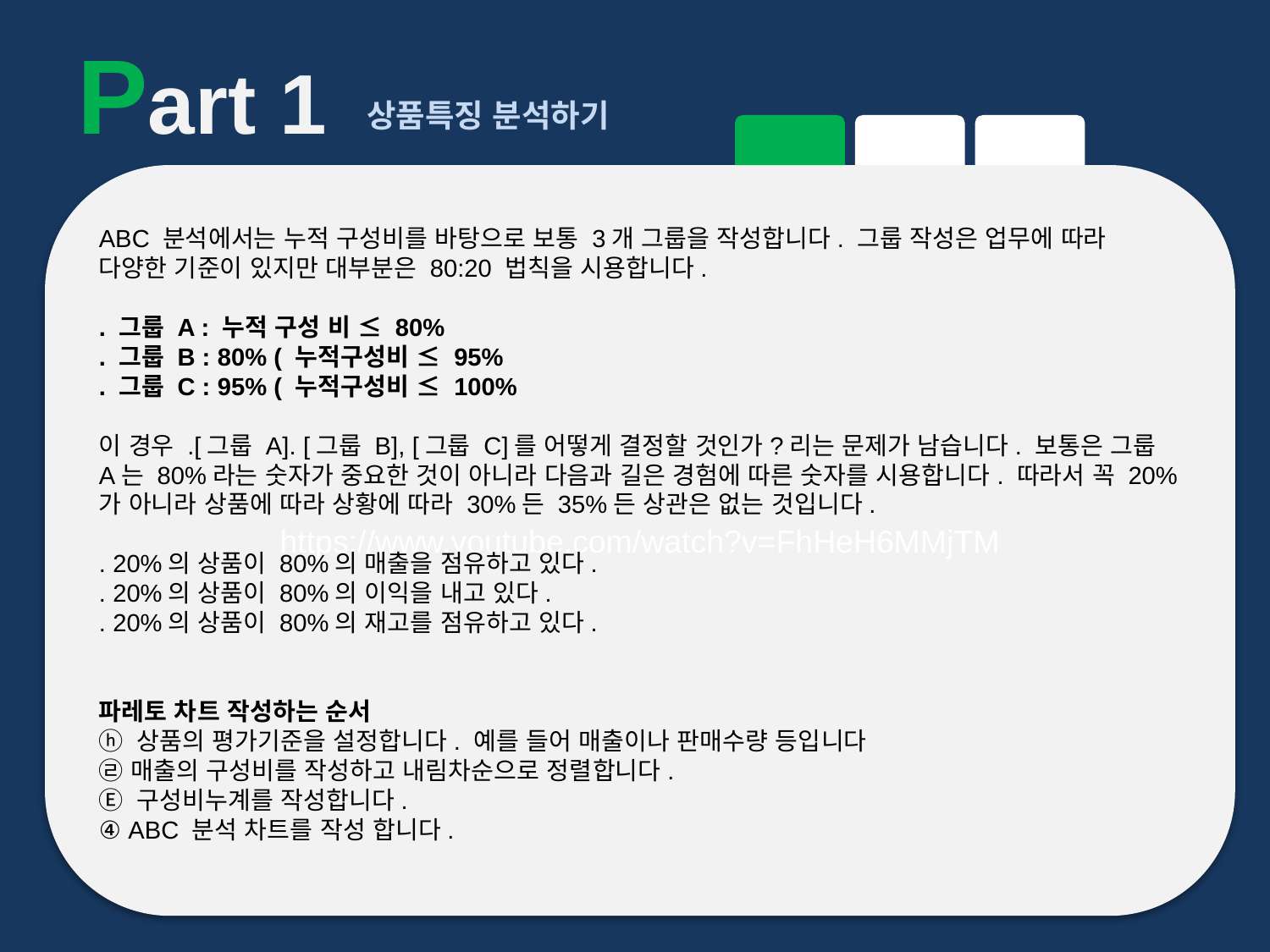

Part 1
상품특징 분석하기

https://www.youtube.com/watch?v=FhHeH6MMjTM
ABC 분석에서는 누적 구성비를 바탕으로 보통 3개 그룹을 작성합니다. 그룹 작성은 업무에 따라 다양한 기준이 있지만 대부분은 80:20 법칙을 시용합니다.

. 그룹 A : 누적 구성 비 ≤ 80%
. 그룹 B : 80% ( 누적구성비 ≤ 95%
. 그룹 C : 95% ( 누적구성비 ≤ 100%

이 경우 .[그룹 A]. [그룹 B], [그룹 C]를 어떻게 결정할 것인가?리는 문제가 남습니다. 보통은 그룹 A는 80%라는 숫자가 중요한 것이 아니라 다음과 길은 경험에 따른 숫자를 시용합니다. 따라서 꼭 20%가 아니라 상품에 따라 상황에 따라 30%든 35%든 상관은 없는 것입니다.

. 20%의 상품이 80%의 매출을 점유하고 있다.
. 20%의 상품이 80%의 이익을 내고 있다.
. 20%의 상품이 80%의 재고를 점유하고 있다.

파레토 차트 작성하는 순서
ⓗ 상품의 평가기준을 설정합니다. 예를 들어 매출이나 판매수량 등입니다
㉣ 매출의 구성비를 작성하고 내림차순으로 정렬합니다.
Ⓔ 구성비누계를 작성합니다.
④ ABC 분석 차트를 작성 합니다.